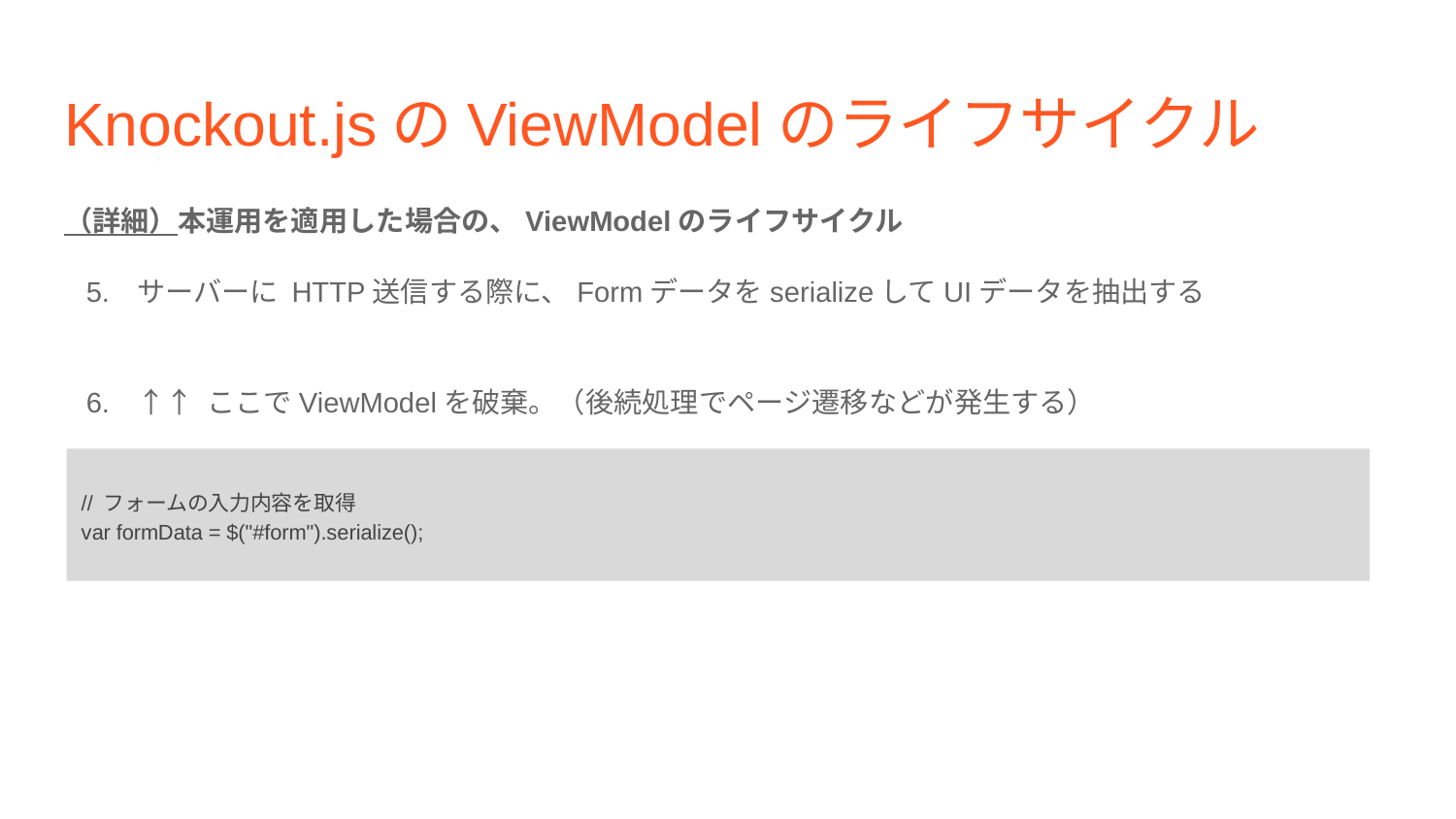

# Knockout.jsのViewModelのライフサイクル
（詳細）本運用を適用した場合の、ViewModelのライフサイクル
サーバーに HTTP送信する際に、FormデータをserializeしてUIデータを抽出する
↑↑ ここでViewModelを破棄。（後続処理でページ遷移などが発生する）
// フォームの入力内容を取得
var formData = $("#form").serialize();